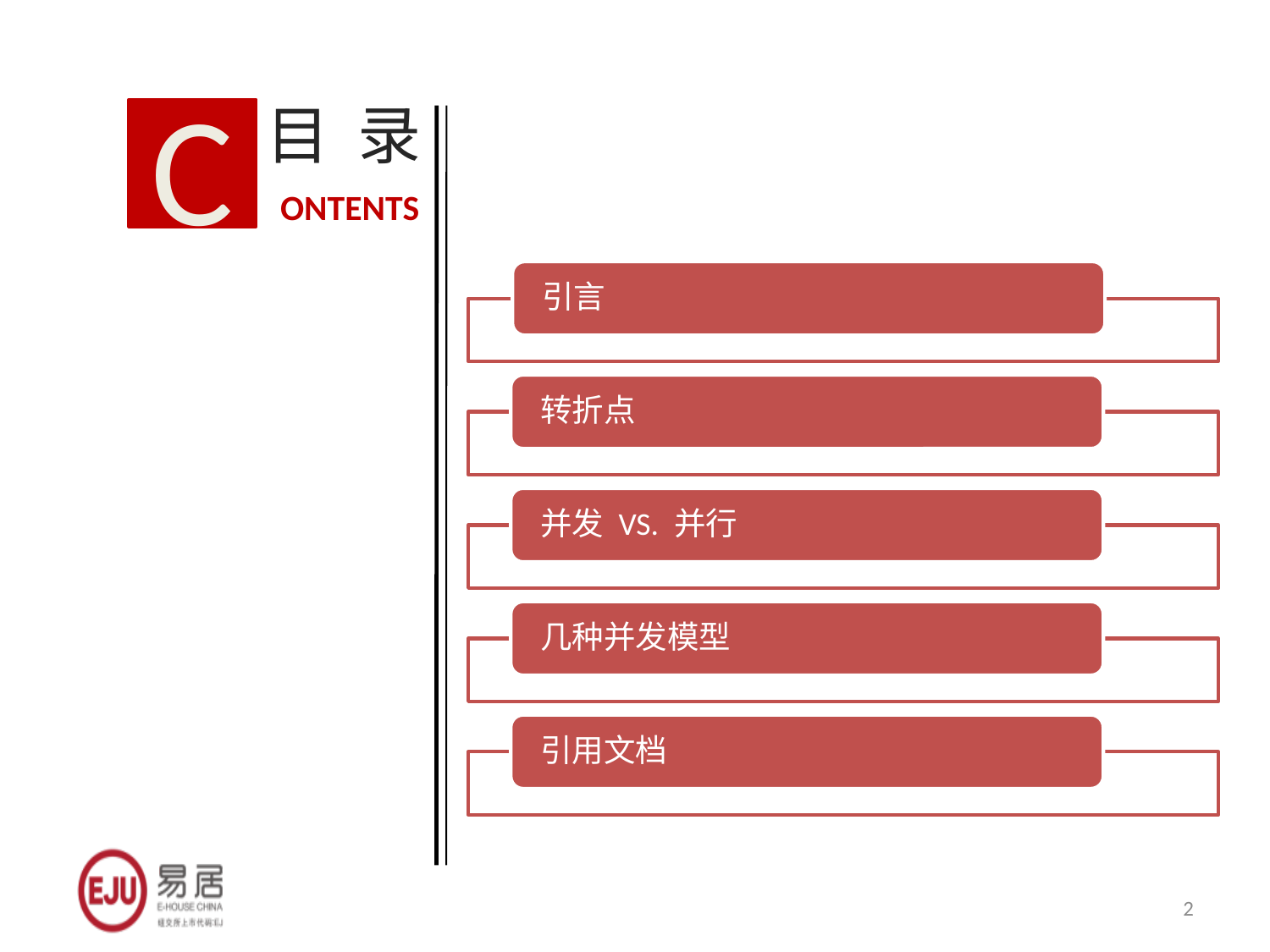

引言
转折点
并发 VS. 并行
几种并发模型
引用文档
2